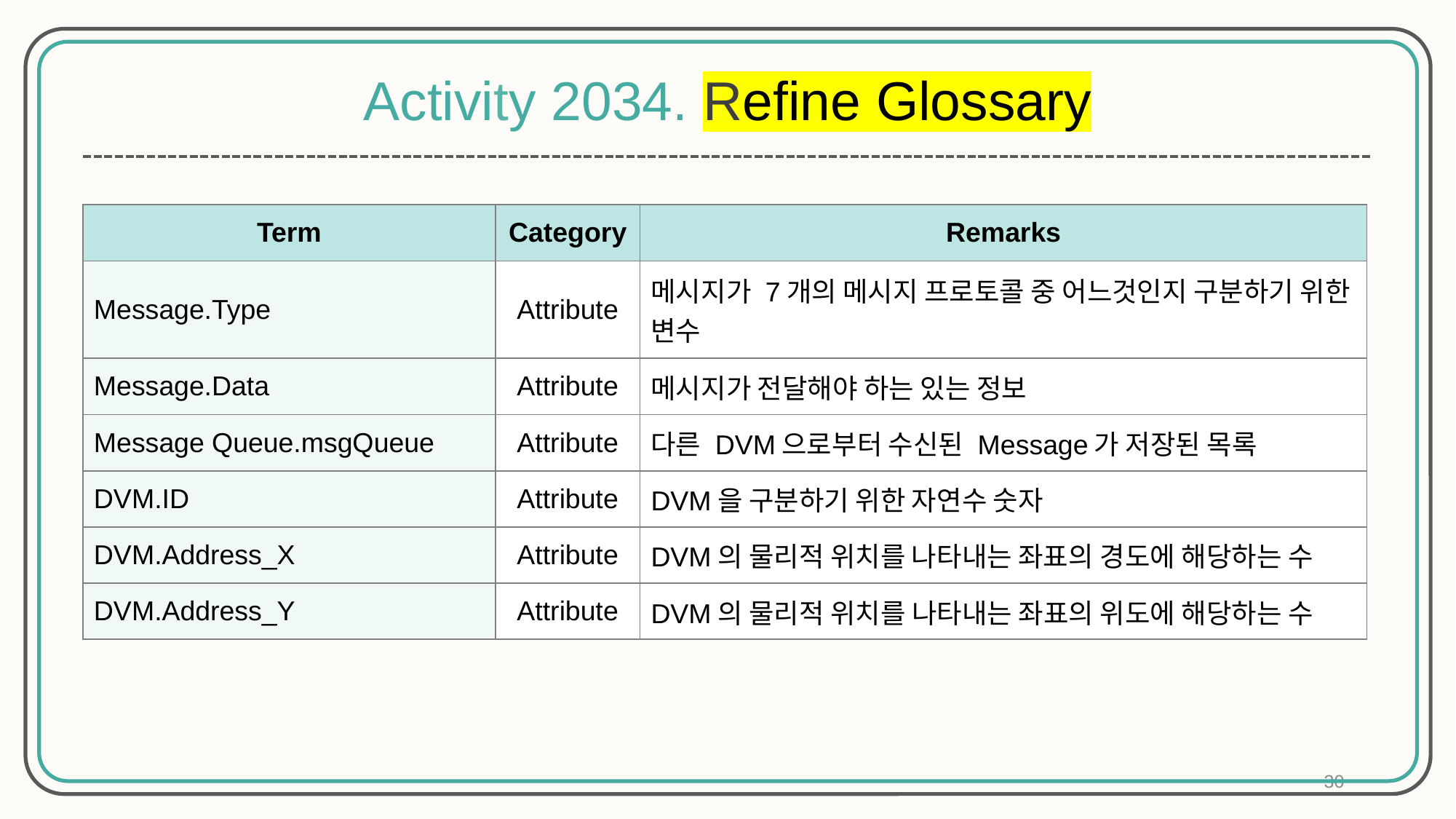

Activity 2034. Refine Glossary
| Term | Category | Remarks |
| --- | --- | --- |
| Message.Type | Attribute | 메시지가 7개의 메시지 프로토콜 중 어느것인지 구분하기 위한 변수 |
| Message.Data | Attribute | 메시지가 전달해야 하는 있는 정보 |
| Message Queue.msgQueue | Attribute | 다른 DVM으로부터 수신된 Message가 저장된 목록 |
| DVM.ID | Attribute | DVM을 구분하기 위한 자연수 숫자 |
| DVM.Address\_X | Attribute | DVM의 물리적 위치를 나타내는 좌표의 경도에 해당하는 수 |
| DVM.Address\_Y | Attribute | DVM의 물리적 위치를 나타내는 좌표의 위도에 해당하는 수 |
30